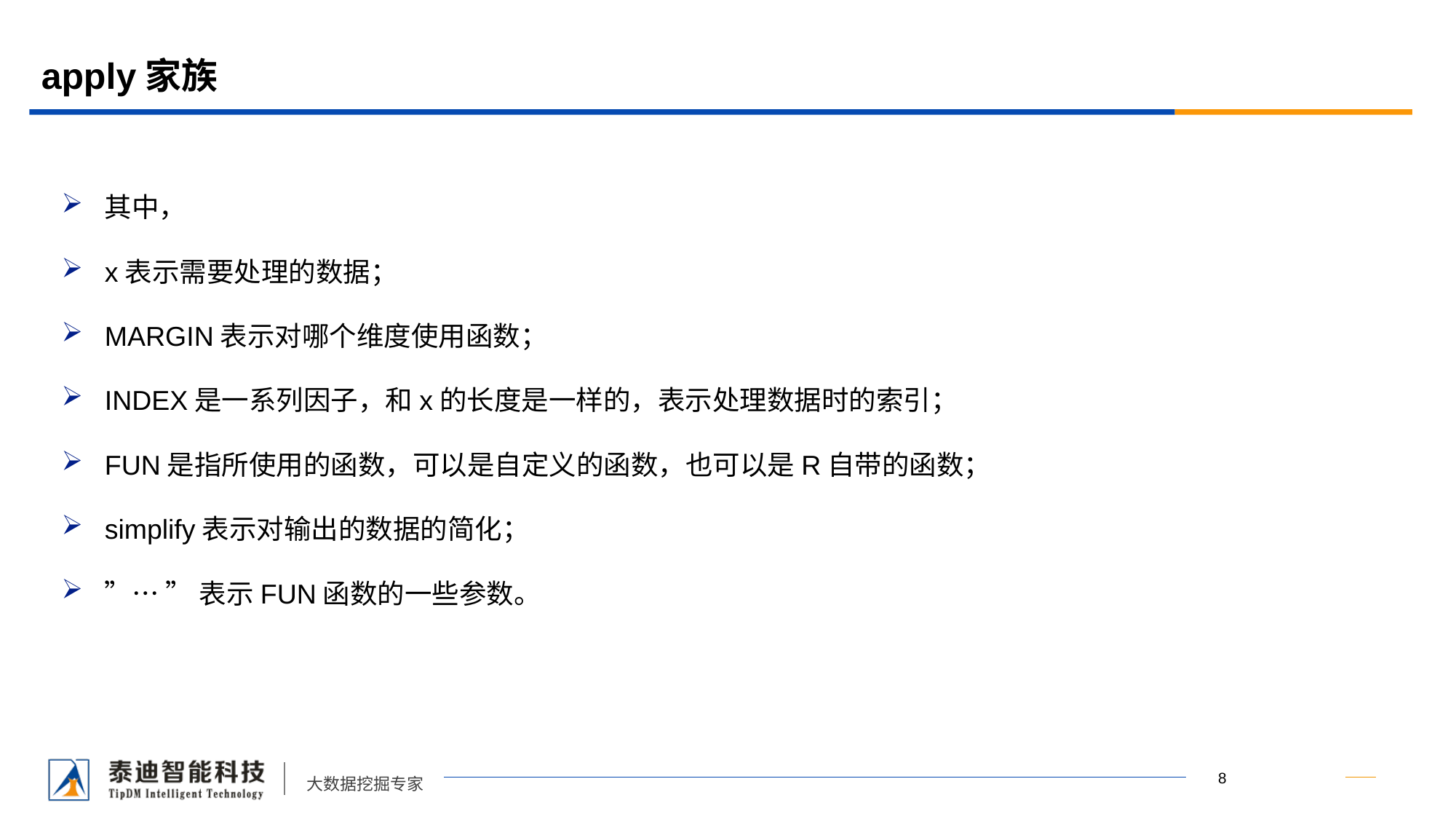

# apply家族
其中，
x表示需要处理的数据；
MARGIN表示对哪个维度使用函数；
INDEX是一系列因子，和x的长度是一样的，表示处理数据时的索引；
FUN是指所使用的函数，可以是自定义的函数，也可以是R自带的函数；
simplify表示对输出的数据的简化；
”… ”表示FUN函数的一些参数。